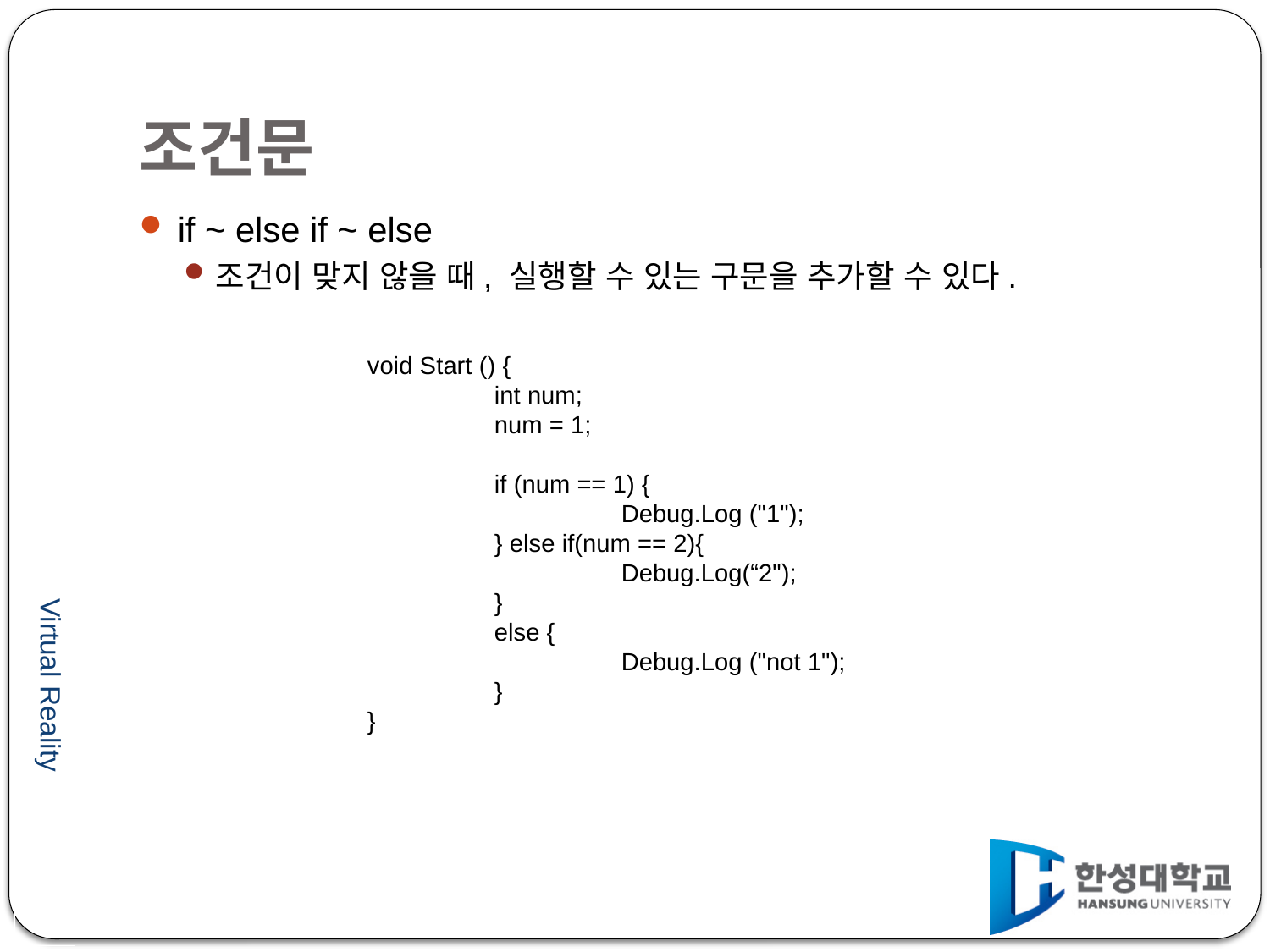

# 조건문
if ~ else if ~ else
조건이 맞지 않을 때, 실행할 수 있는 구문을 추가할 수 있다.
void Start () {
	int num;
	num = 1;

	if (num == 1) {
		Debug.Log ("1");
	} else if(num == 2){
		Debug.Log(“2");
	}
	else {
		Debug.Log ("not 1");
	}
}